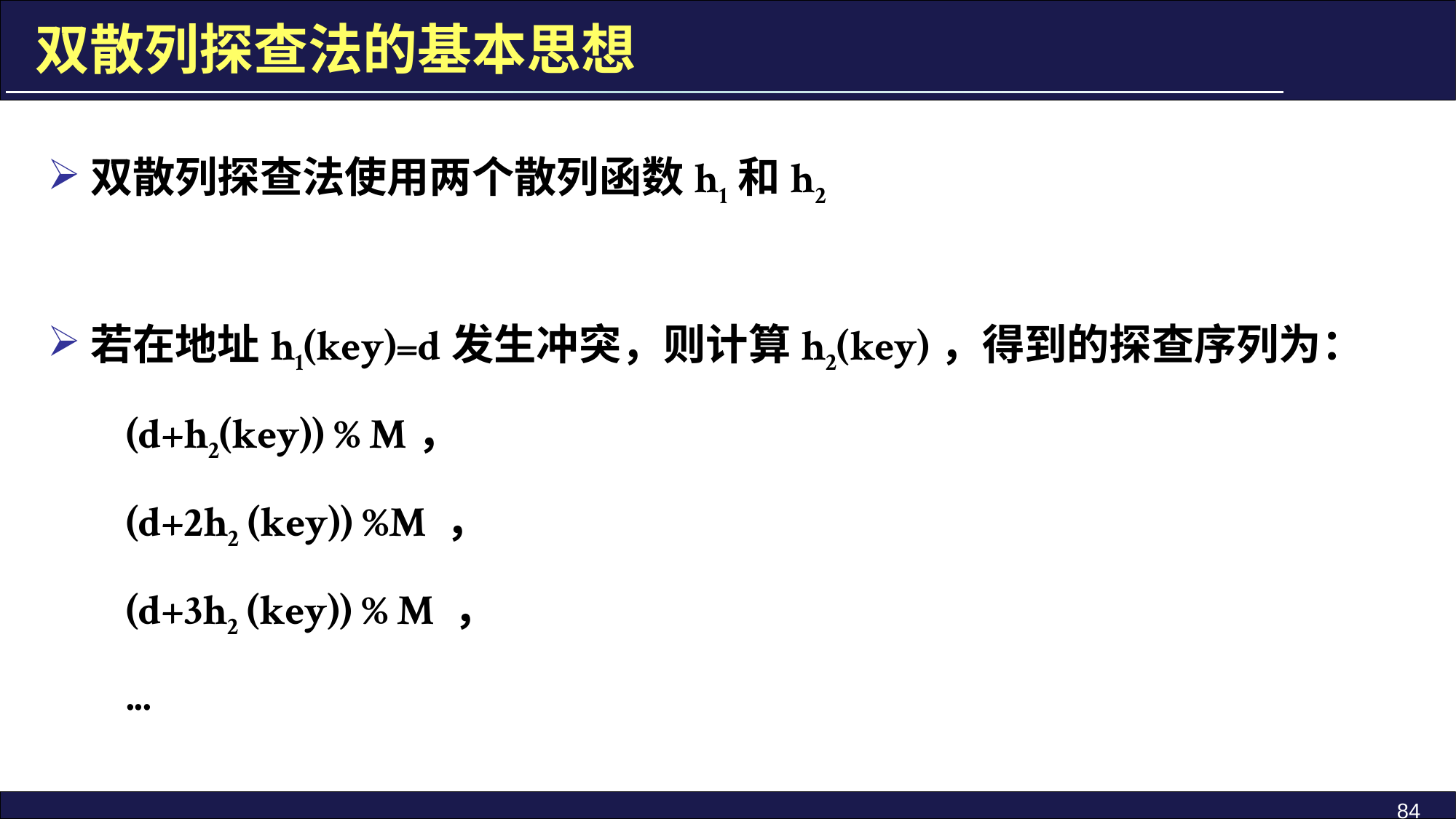

双散列探查法的基本思想
双散列探查法使用两个散列函数h1和h2

若在地址h1(key)=d发生冲突，则计算h2(key)，得到的探查序列为：
         (d+h2(key)) % M，
         (d+2h2 (key)) %M ，
         (d+3h2 (key)) % M ，
         ...
84